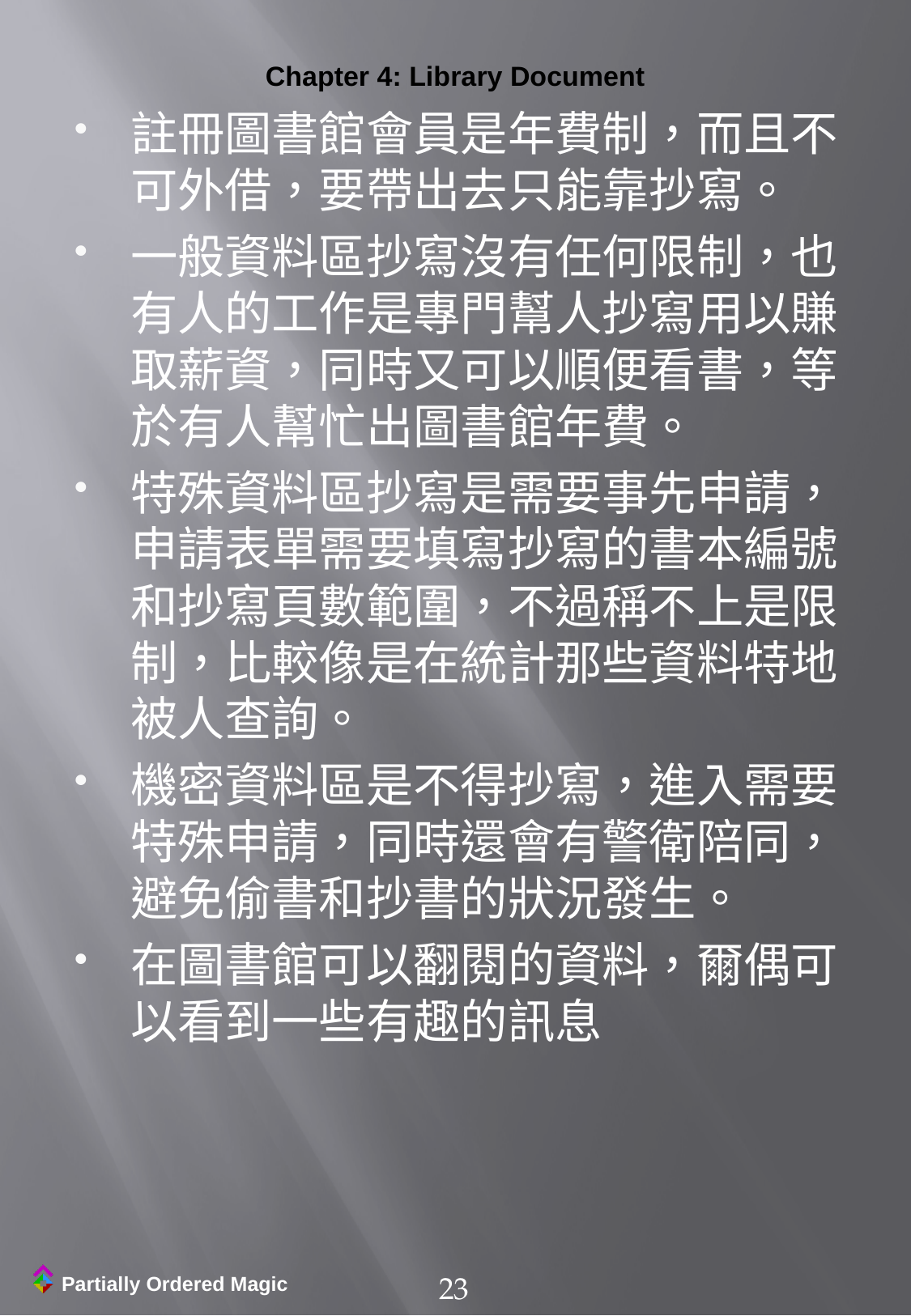

# Chapter 4: Library Document
註冊圖書館會員是年費制，而且不可外借，要帶出去只能靠抄寫。
一般資料區抄寫沒有任何限制，也有人的工作是專門幫人抄寫用以賺取薪資，同時又可以順便看書，等於有人幫忙出圖書館年費。
特殊資料區抄寫是需要事先申請，申請表單需要填寫抄寫的書本編號和抄寫頁數範圍，不過稱不上是限制，比較像是在統計那些資料特地被人查詢。
機密資料區是不得抄寫，進入需要特殊申請，同時還會有警衛陪同，避免偷書和抄書的狀況發生。
在圖書館可以翻閱的資料，爾偶可以看到一些有趣的訊息